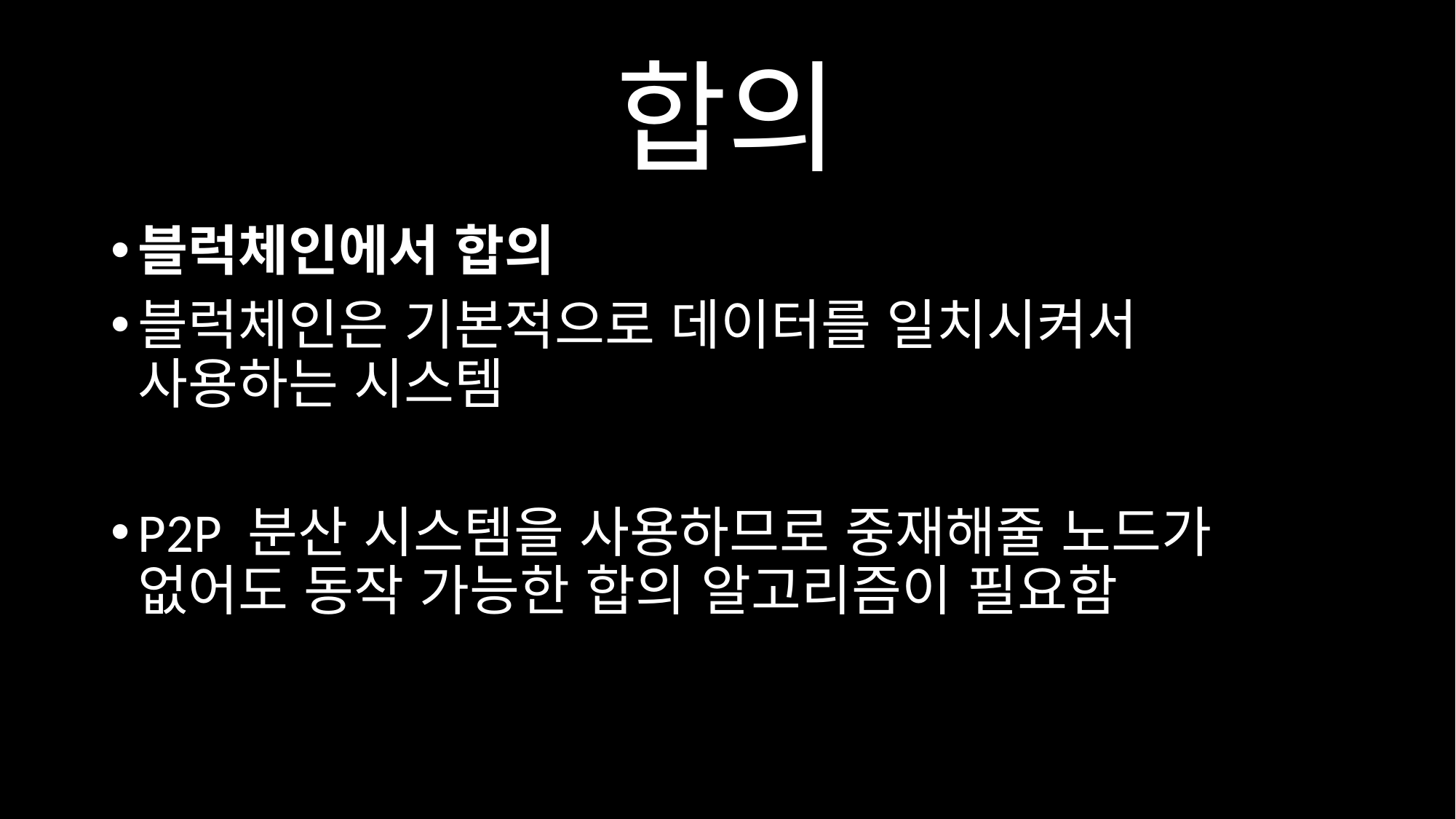

# 합의
블럭체인에서 합의
블럭체인은 기본적으로 데이터를 일치시켜서 사용하는 시스템

P2P 분산 시스템을 사용하므로 중재해줄 노드가 없어도 동작 가능한 합의 알고리즘이 필요함